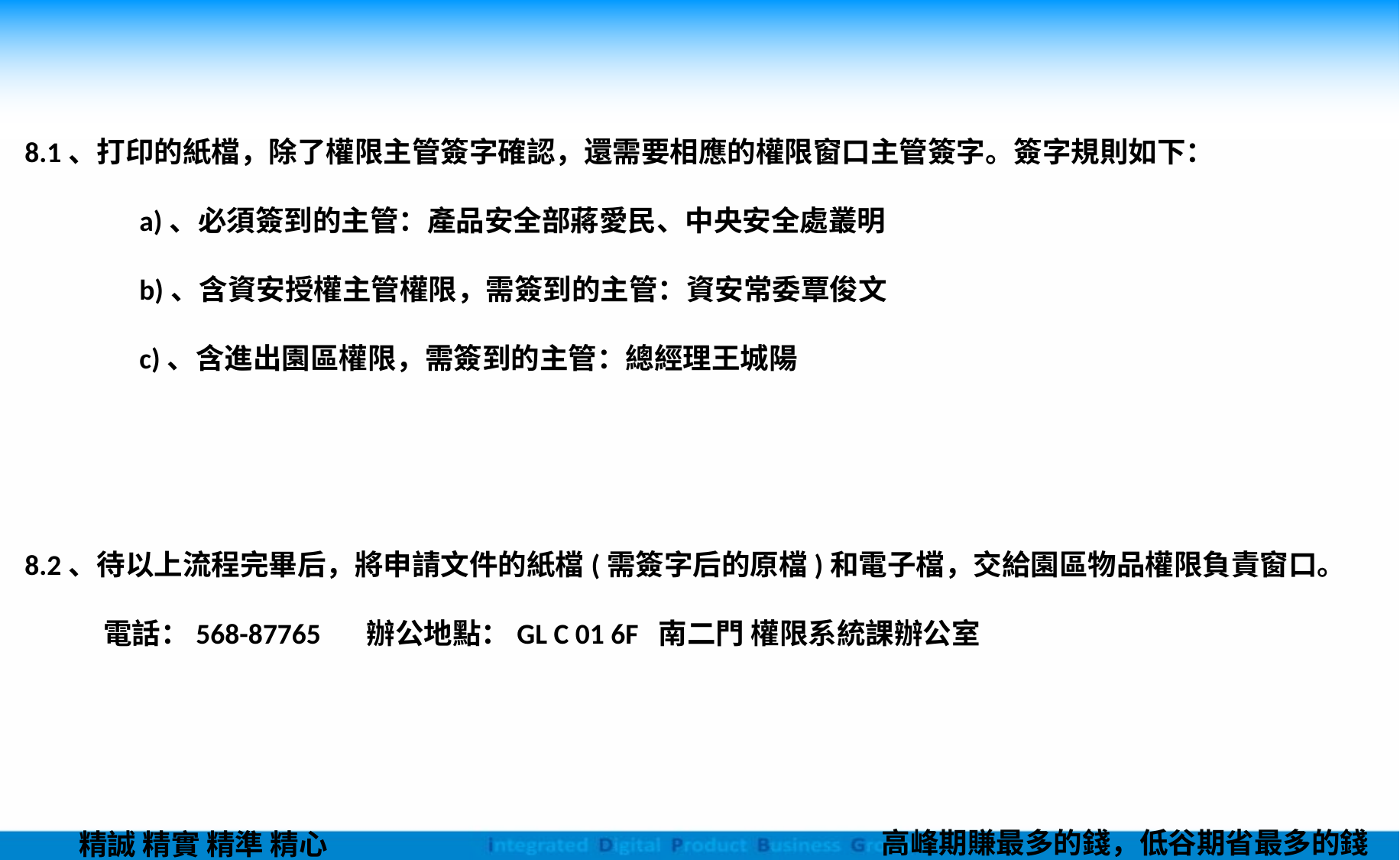

8.1、打印的紙檔，除了權限主管簽字確認，還需要相應的權限窗口主管簽字。簽字規則如下：
	a)、必須簽到的主管：產品安全部蔣愛民、中央安全處叢明
	b)、含資安授權主管權限，需簽到的主管：資安常委覃俊文
	c)、含進出園區權限，需簽到的主管：總經理王城陽

8.2、待以上流程完畢后，將申請文件的紙檔(需簽字后的原檔)和電子檔，交給園區物品權限負責窗口。
           電話：568-87765      辦公地點：GL C 01 6F  南二門 權限系統課辦公室